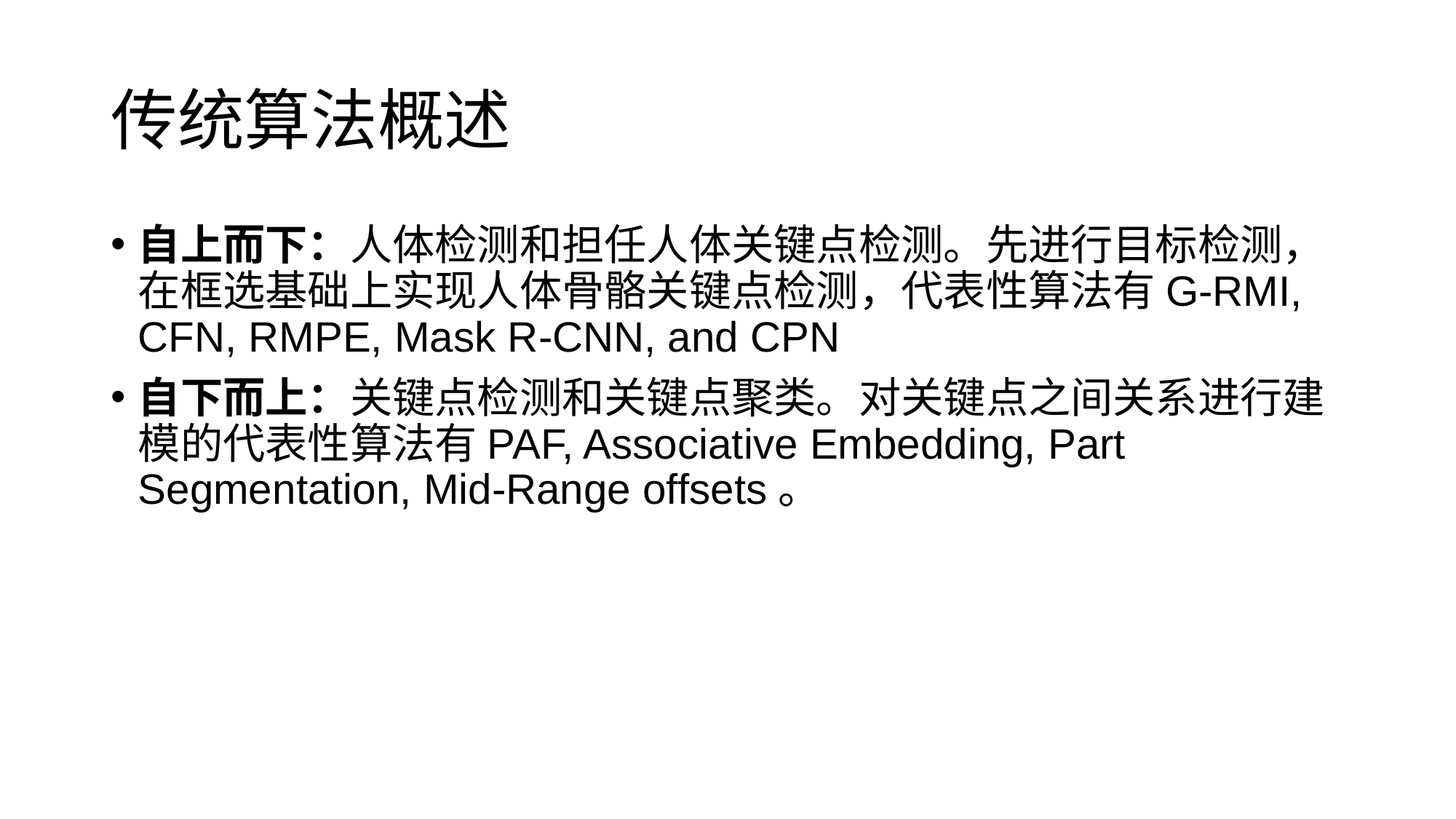

# 传统算法概述
自上而下：人体检测和担任人体关键点检测。先进行目标检测，在框选基础上实现人体骨骼关键点检测，代表性算法有G-RMI, CFN, RMPE, Mask R-CNN, and CPN
自下而上：关键点检测和关键点聚类。对关键点之间关系进行建模的代表性算法有PAF, Associative Embedding, Part Segmentation, Mid-Range offsets。